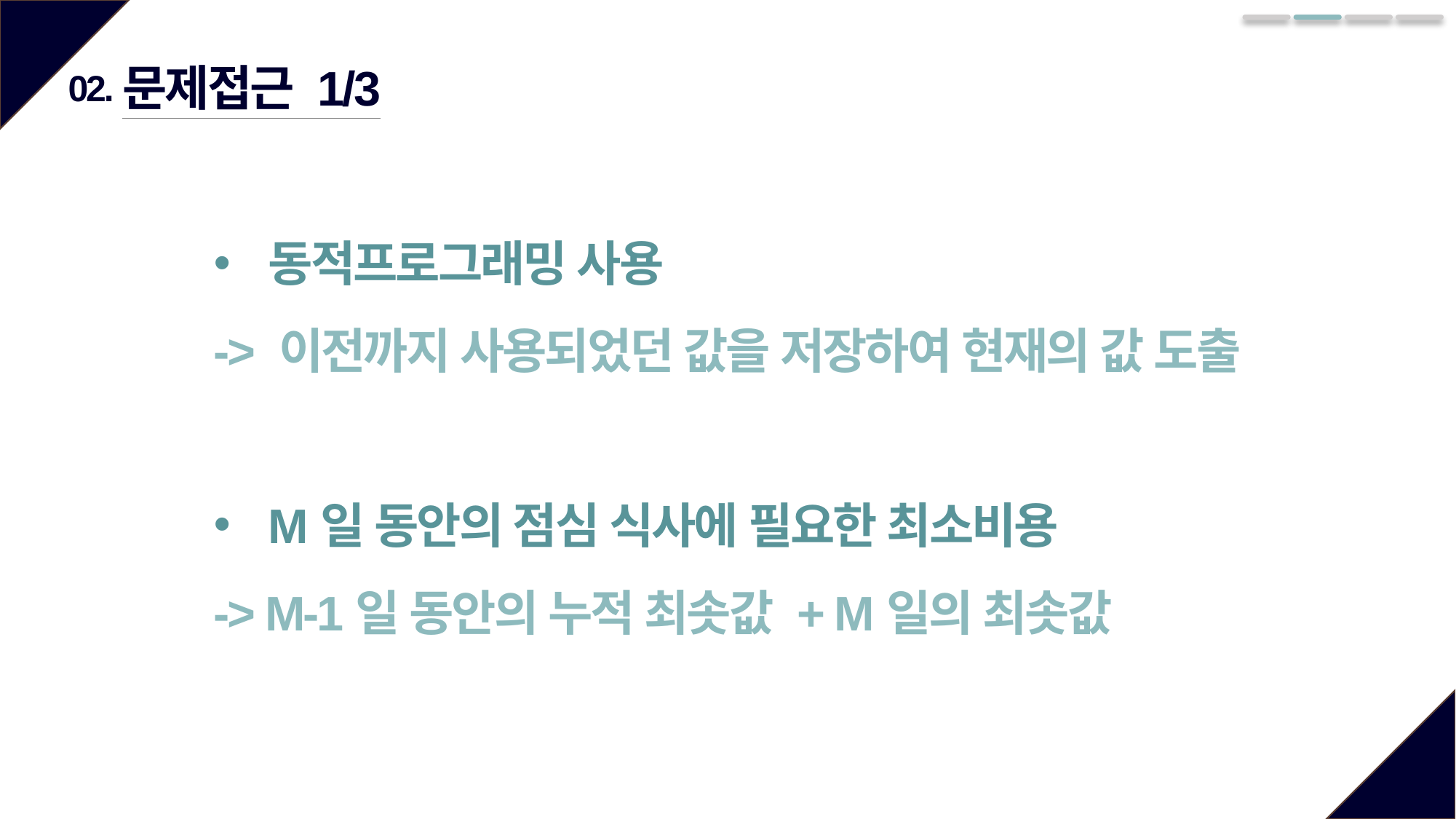

문제접근 1/3
02.
동적프로그래밍 사용
-> 이전까지 사용되었던 값을 저장하여 현재의 값 도출

M일 동안의 점심 식사에 필요한 최소비용
-> M-1일 동안의 누적 최솟값 + M일의 최솟값